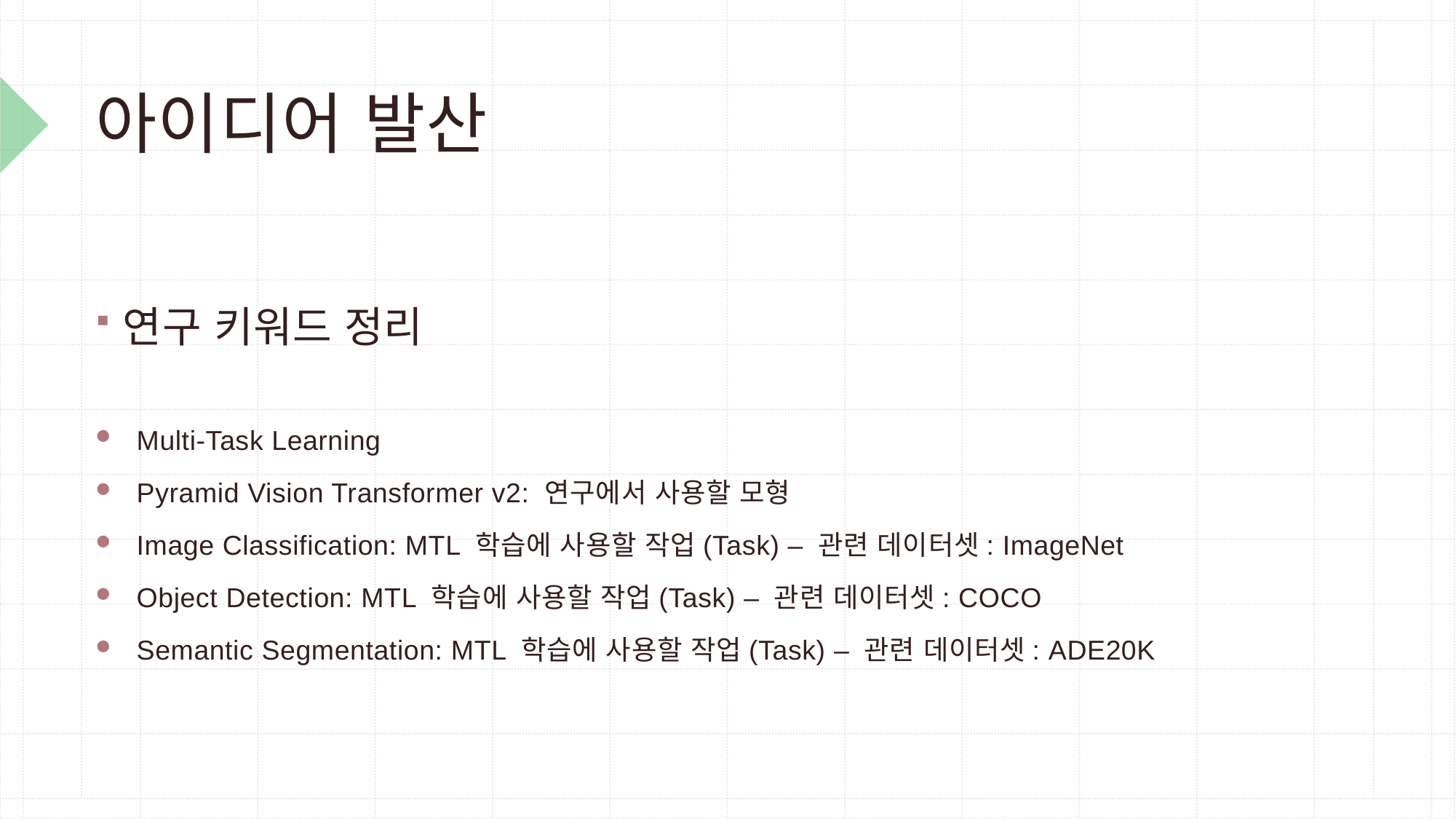

# 아이디어 발산
연구 키워드 정리

Multi-Task Learning
Pyramid Vision Transformer v2: 연구에서 사용할 모형
Image Classification: MTL 학습에 사용할 작업(Task) – 관련 데이터셋: ImageNet
Object Detection: MTL 학습에 사용할 작업(Task) – 관련 데이터셋: COCO
Semantic Segmentation: MTL 학습에 사용할 작업(Task) – 관련 데이터셋: ADE20K